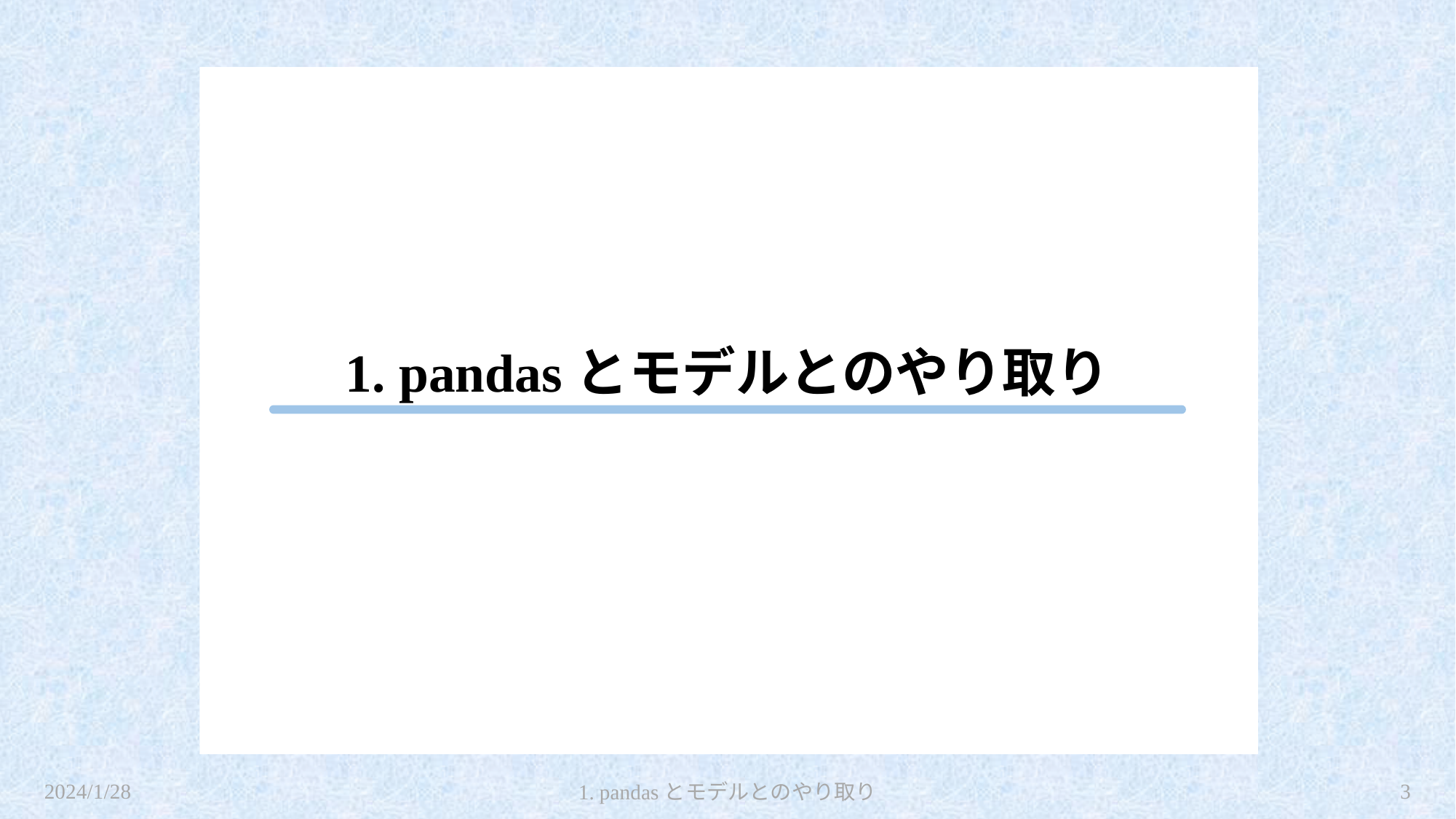

# 1. pandasとモデルとのやり取り
2024/1/28
3
1. pandasとモデルとのやり取り